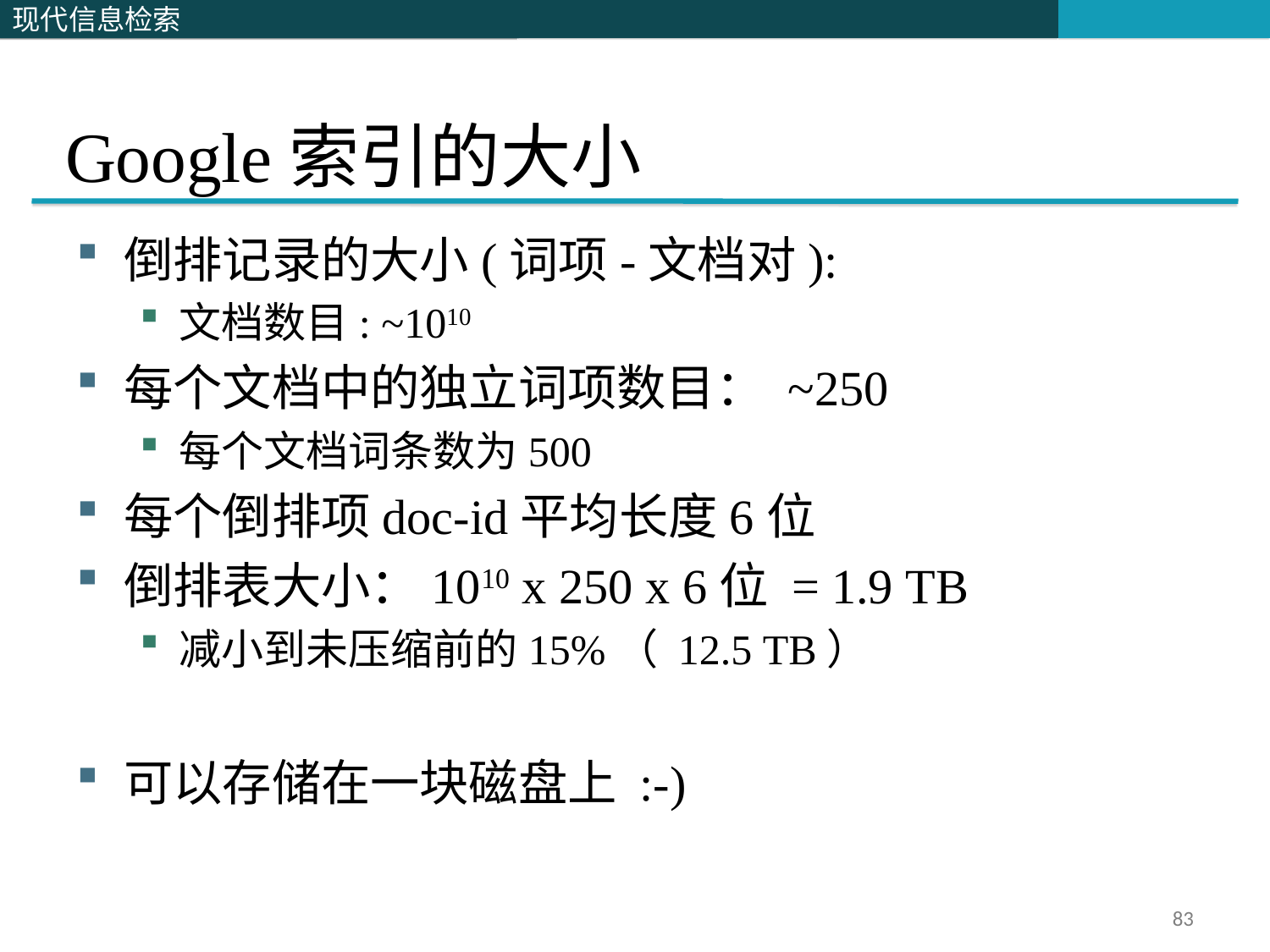

# Google索引的大小
倒排记录的大小(词项-文档对):
文档数目: ~1010
每个文档中的独立词项数目： ~250
每个文档词条数为500
每个倒排项doc-id平均长度6位
倒排表大小：1010 x 250 x 6位 = 1.9 TB
减小到未压缩前的15%（ 12.5 TB）

可以存储在一块磁盘上 :-)

83